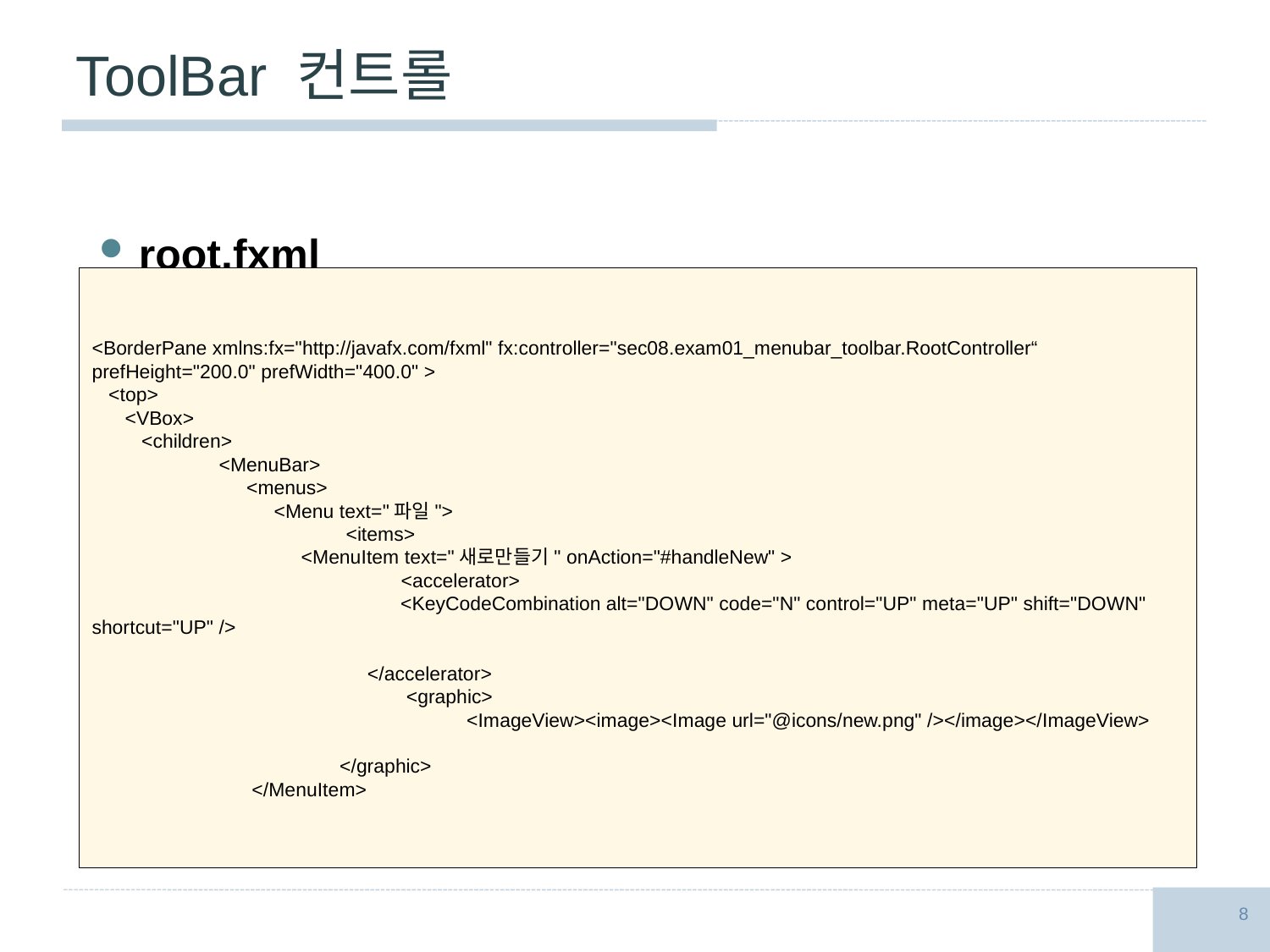

# ToolBar 컨트롤
root.fxml

<BorderPane xmlns:fx="http://javafx.com/fxml" fx:controller="sec08.exam01_menubar_toolbar.RootController“ prefHeight="200.0" prefWidth="400.0" >
   <top>
      <VBox>
         <children>
	<MenuBar>
	     <menus>
	          <Menu text="파일">
		<items>
                                      <MenuItem text="새로만들기" onAction="#handleNew" >
		          <accelerator>
	                                 <KeyCodeCombination alt="DOWN" code="N" control="UP" meta="UP" shift="DOWN" shortcut="UP" />
									                           </accelerator>							           <graphic>							                      <ImageView><image><Image url="@icons/new.png" /></image></ImageView>
                                             </graphic>							      </MenuItem>